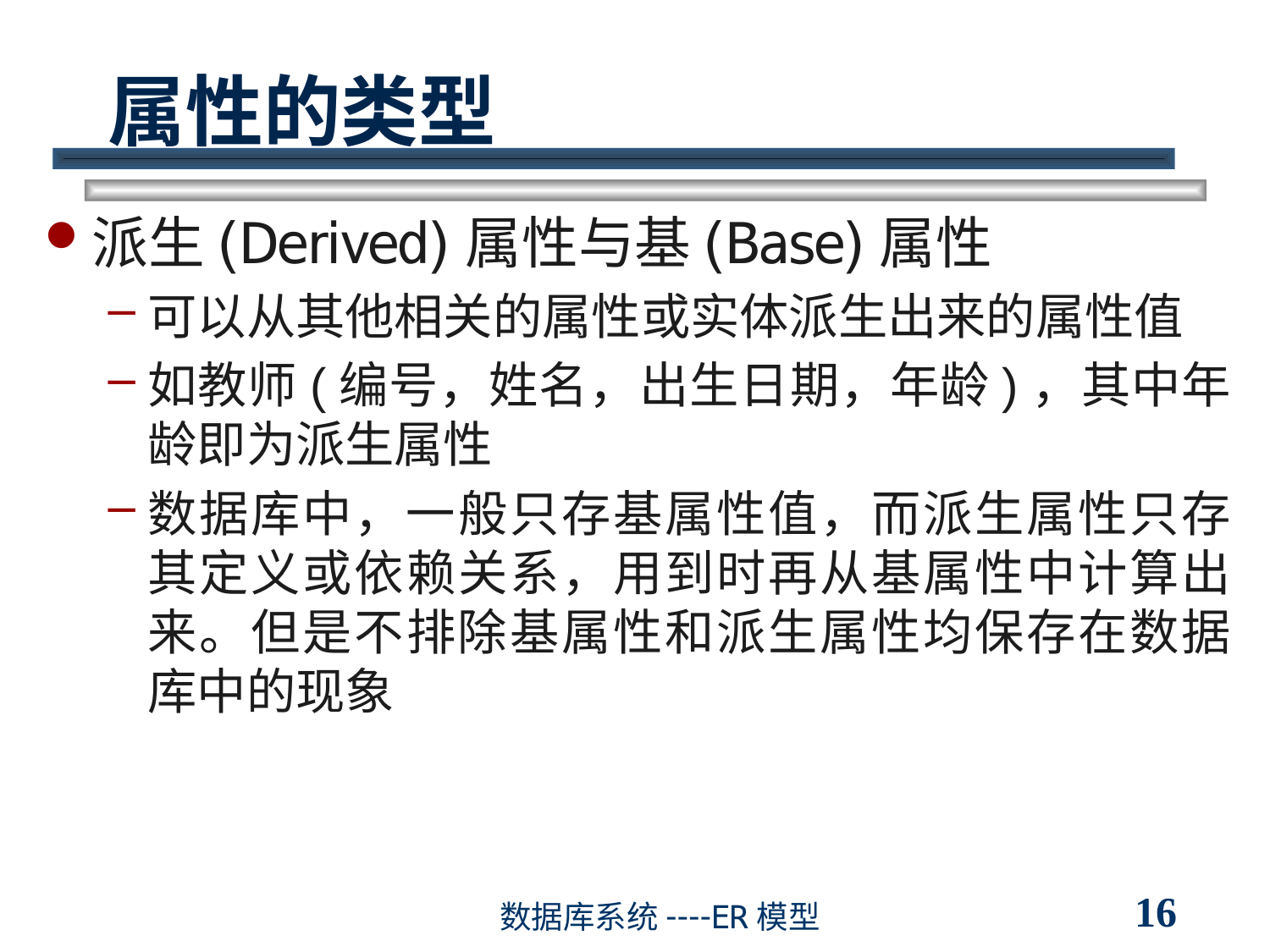

# 属性的类型
派生(Derived)属性与基(Base)属性
可以从其他相关的属性或实体派生出来的属性值
如教师(编号，姓名，出生日期，年龄)，其中年龄即为派生属性
数据库中，一般只存基属性值，而派生属性只存其定义或依赖关系，用到时再从基属性中计算出来。但是不排除基属性和派生属性均保存在数据库中的现象
16
数据库系统----ER模型